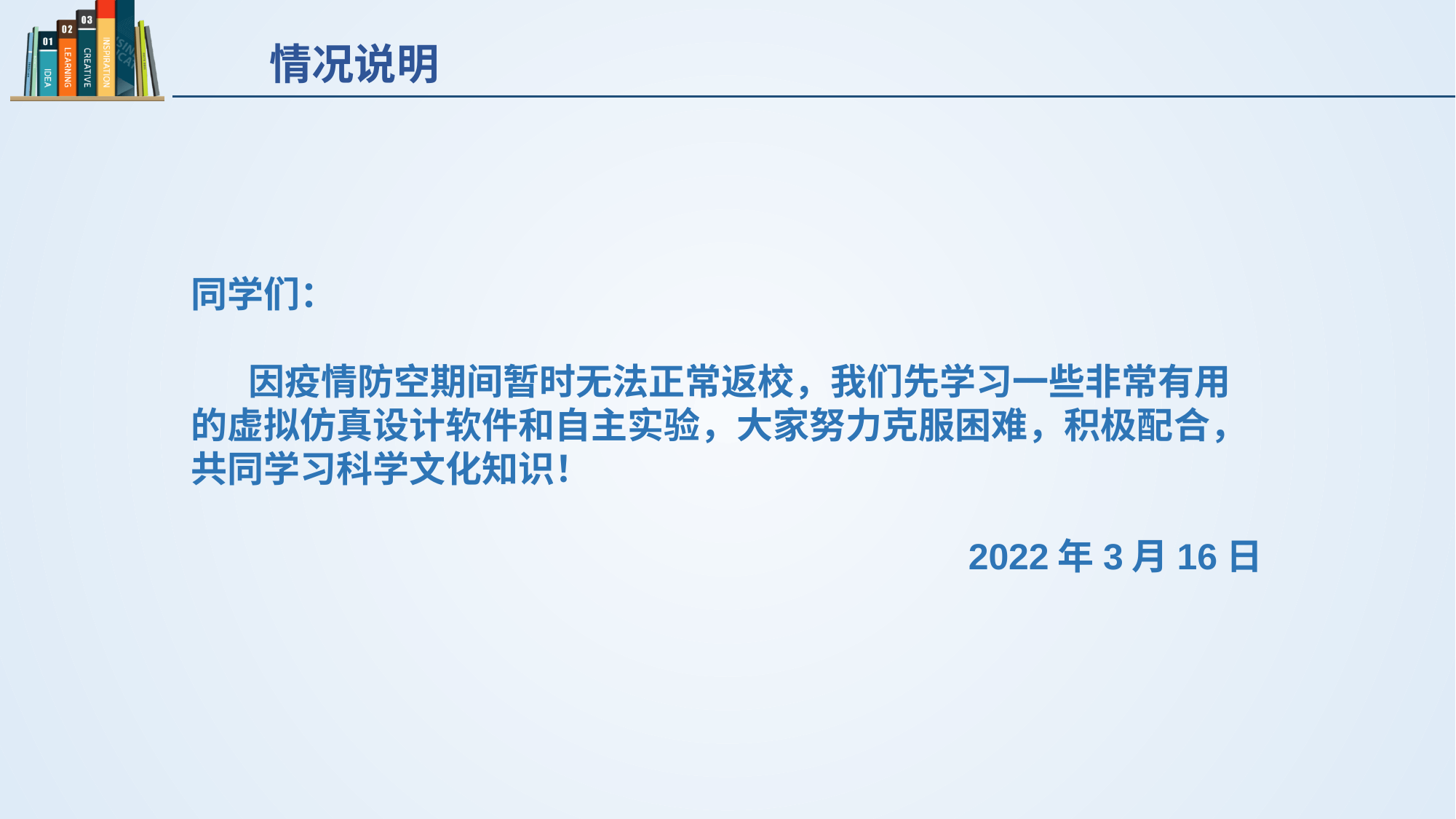

情况说明
同学们：

      因疫情防空期间暂时无法正常返校，我们先学习一些非常有用的虚拟仿真设计软件和自主实验，大家努力克服困难，积极配合，共同学习科学文化知识！

2022年3月16日